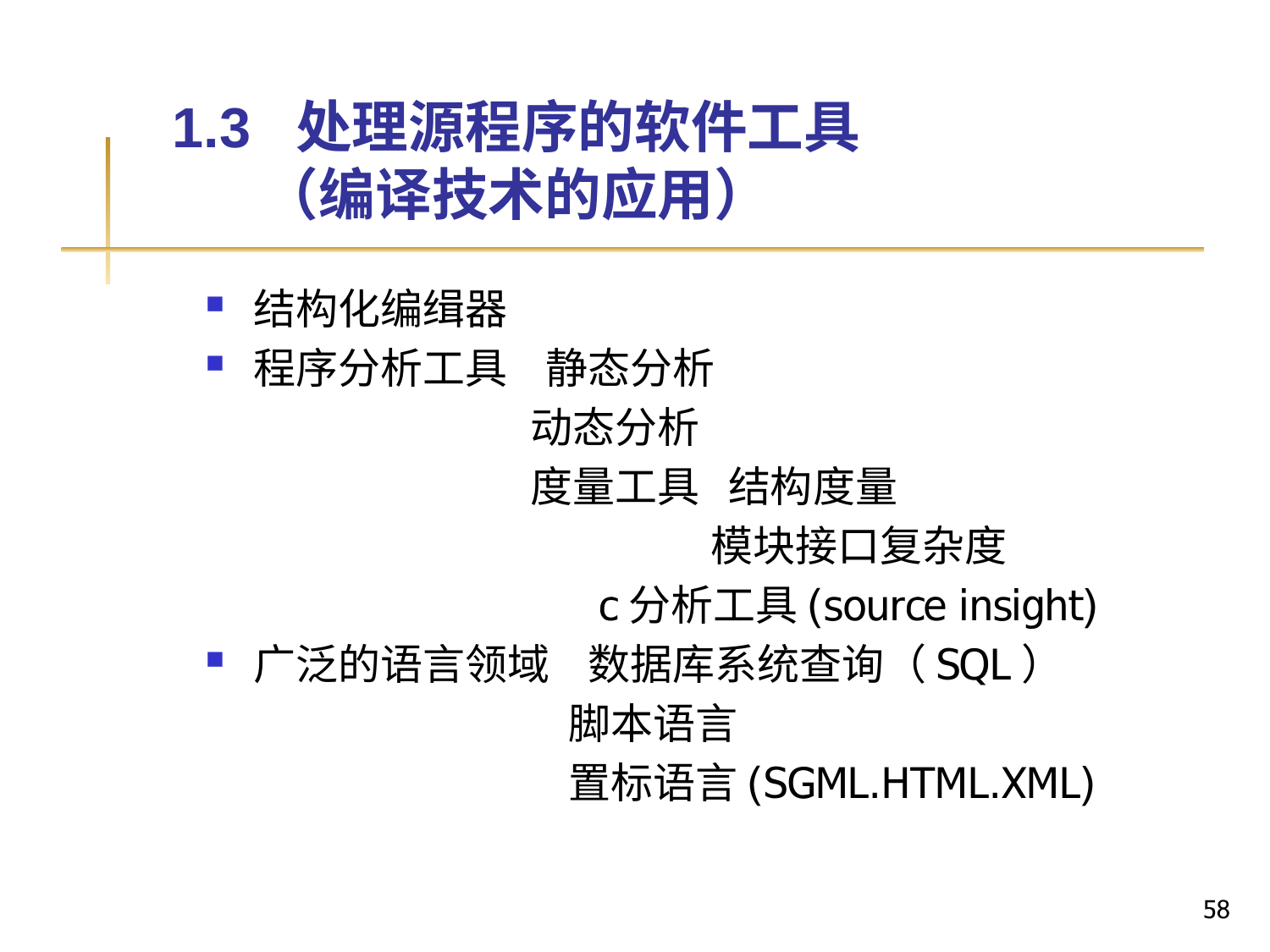

# 1.3  处理源程序的软件工具 （编译技术的应用）
结构化编缉器
程序分析工具    静态分析
                                 动态分析
                                 度量工具   结构度量
                                                    模块接口复杂度
                              c分析工具(source insight)
广泛的语言领域    数据库系统查询（SQL）
                                     脚本语言
                                     置标语言(SGML.HTML.XML)
58